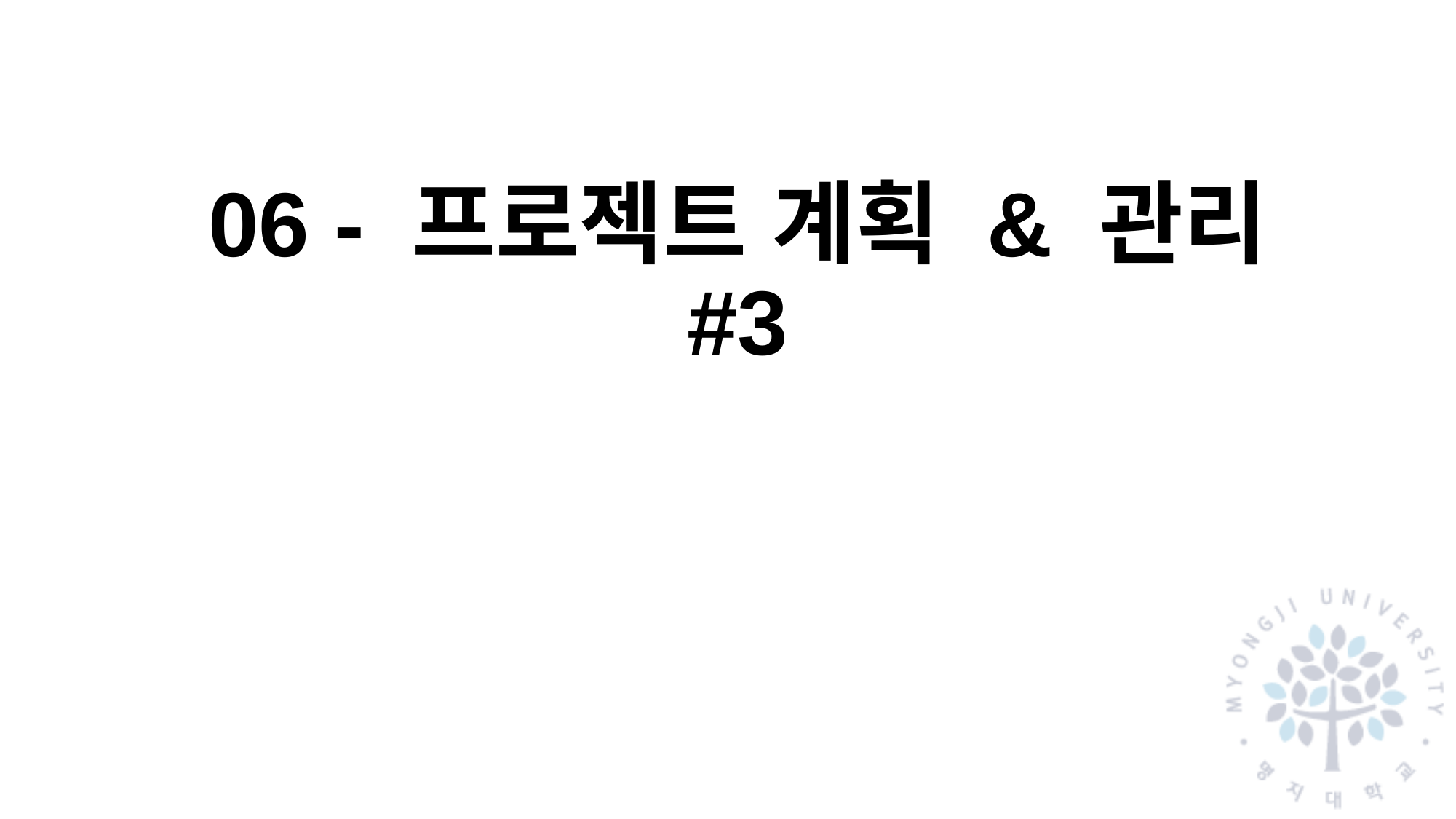

# 06 - 프로젝트 계획 & 관리 #3